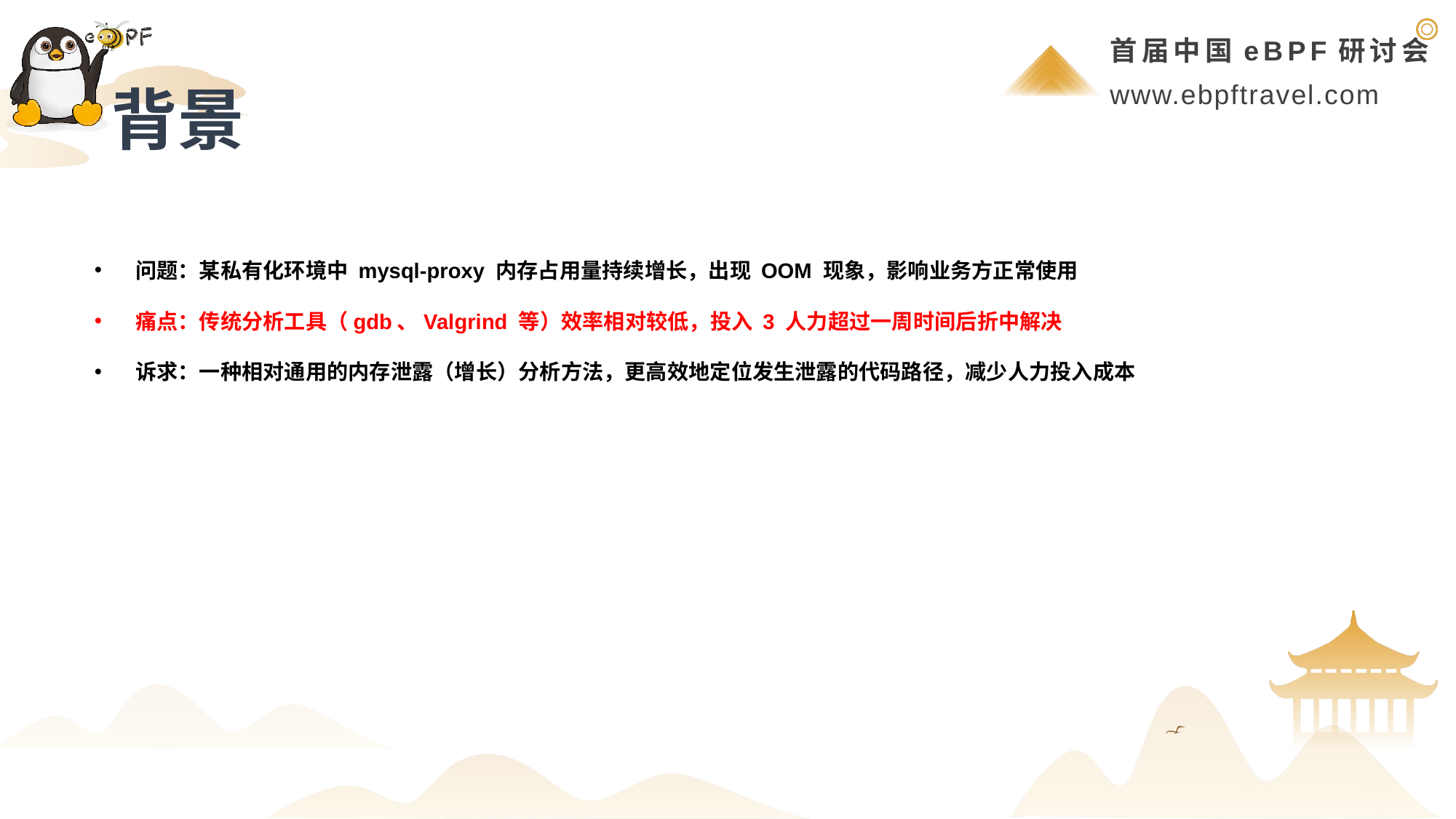

# 背景
问题：某私有化环境中 mysql-proxy 内存占用量持续增长，出现 OOM 现象，影响业务方正常使用
痛点：传统分析工具（gdb、Valgrind 等）效率相对较低，投入 3 人力超过一周时间后折中解决
诉求：一种相对通用的内存泄露（增长）分析方法，更高效地定位发生泄露的代码路径，减少人力投入成本